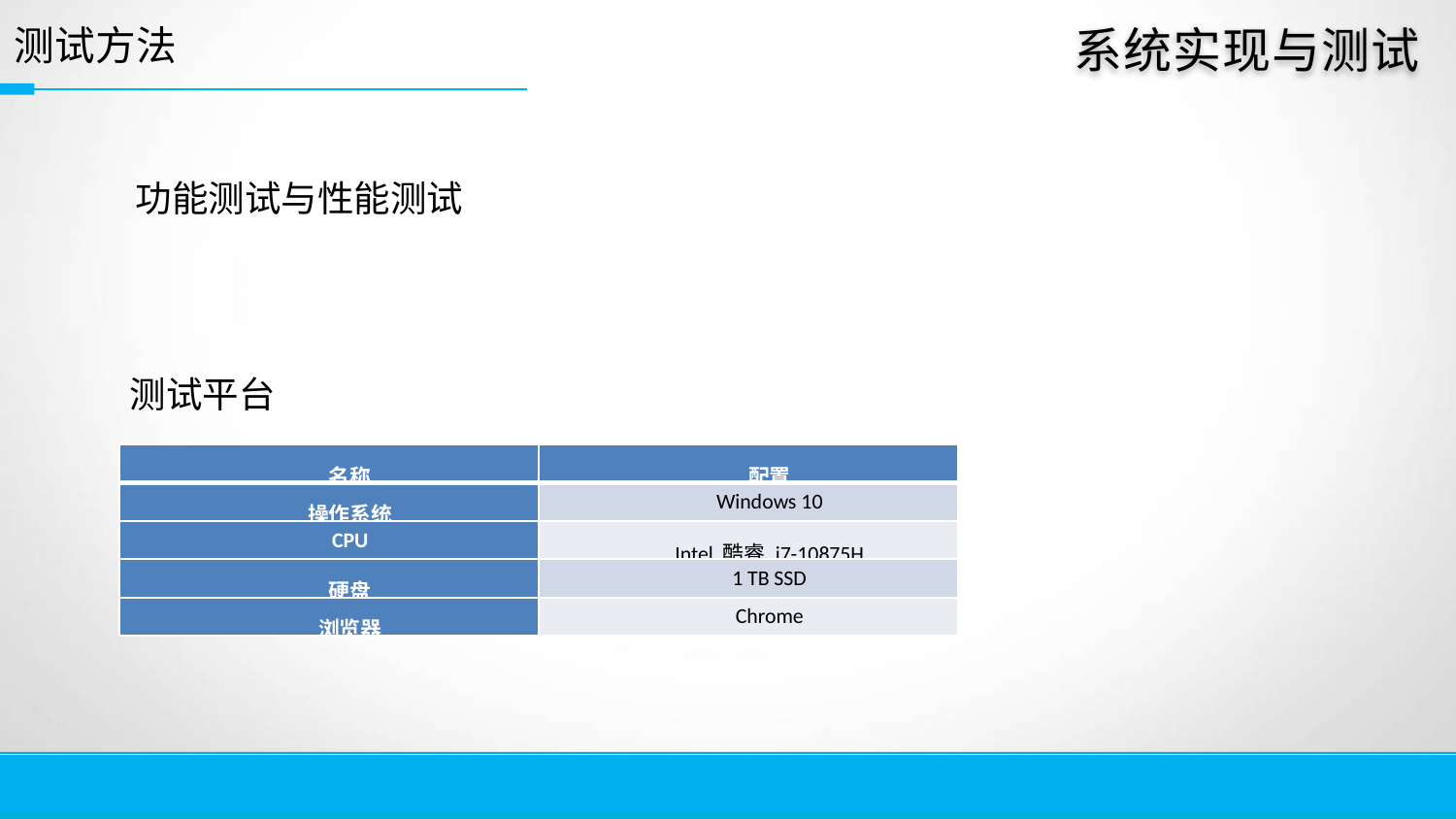

系统实现与测试
测试方法

功能测试与性能测试
测试平台
| 名称 | 配置 |
| --- | --- |
| 操作系统 | Windows 10 |
| CPU | Intel 酷睿 i7-10875H |
| 硬盘 | 1 TB SSD |
| 浏览器 | Chrome |

11